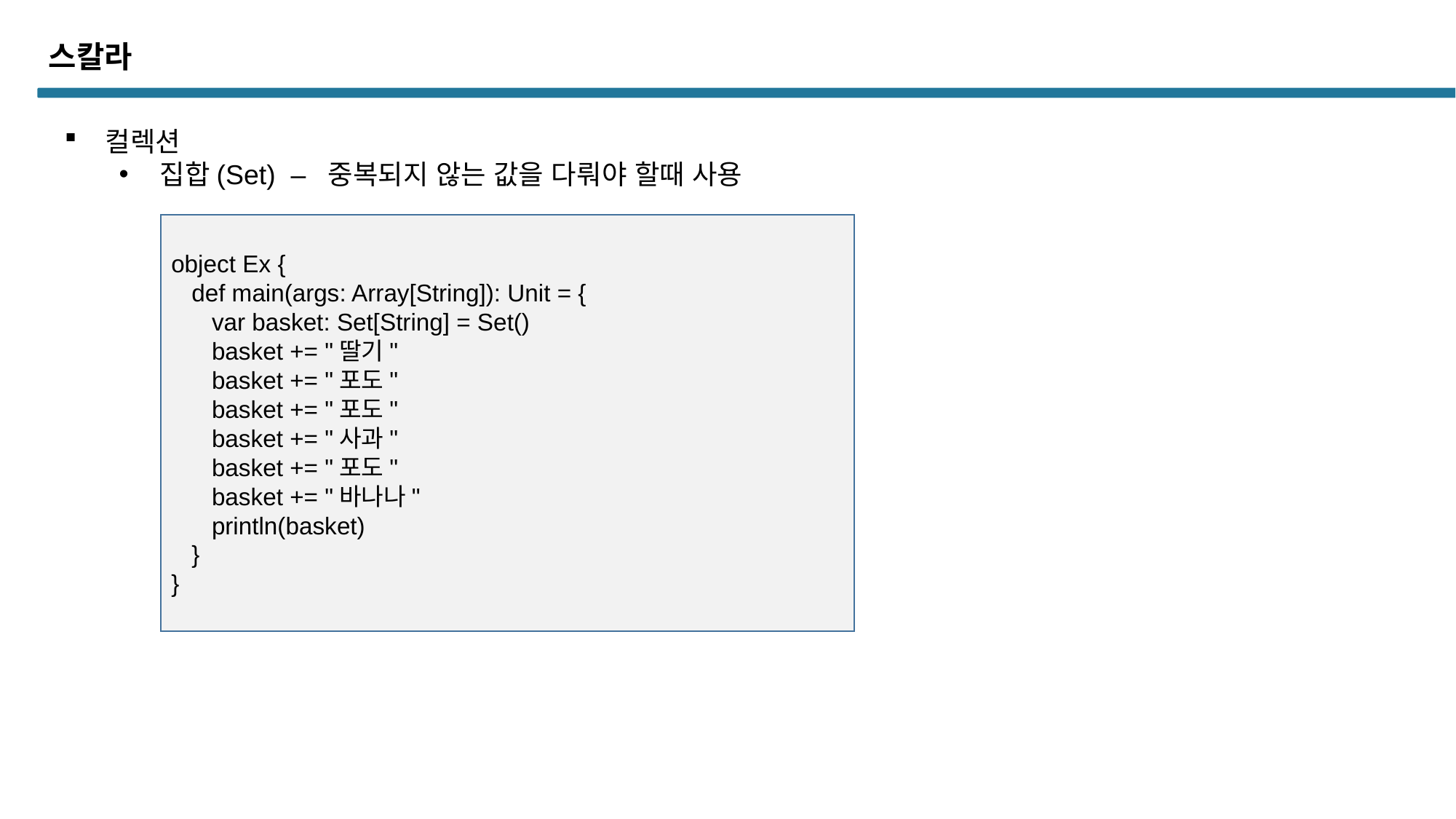

스칼라
컬렉션
집합(Set)  –  중복되지 않는 값을 다뤄야 할때 사용

object Ex {
   def main(args: Array[String]): Unit = {
      var basket: Set[String] = Set()
      basket += "딸기"
      basket += "포도"
      basket += "포도"
      basket += "사과"
      basket += "포도"
      basket += "바나나"
      println(basket)
   }
}